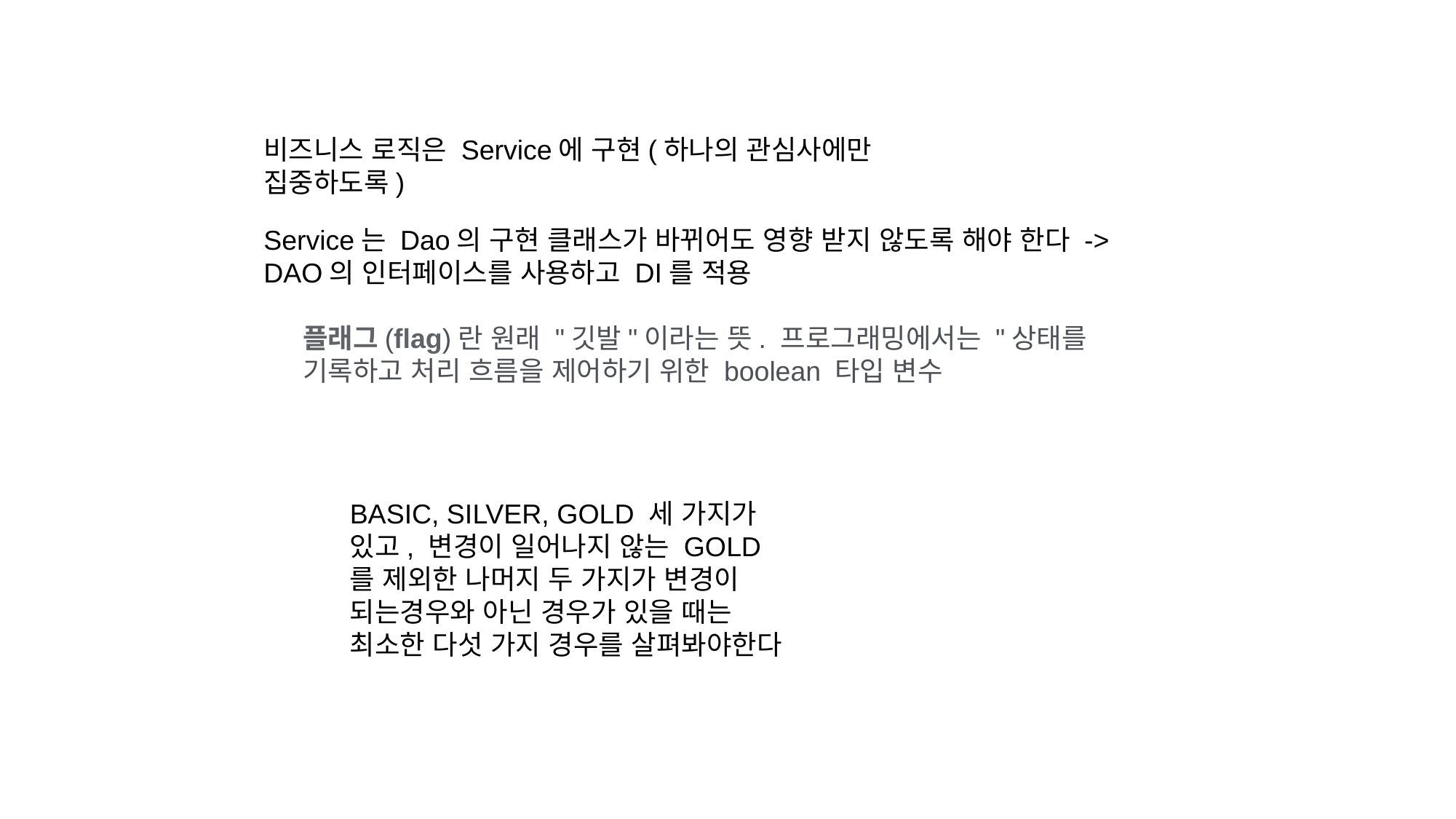

비즈니스 로직은 Service에 구현(하나의 관심사에만 집중하도록)
Service는 Dao의 구현 클래스가 바뀌어도 영향 받지 않도록 해야 한다 -> DAO의 인터페이스를 사용하고 DI를 적용
플래그(flag)란 원래 "깃발"이라는 뜻. 프로그래밍에서는 "상태를 기록하고 처리 흐름을 제어하기 위한 boolean 타입 변수
BASIC, SILVER, GOLD 세 가지가 있고, 변경이 일어나지 않는 GOLD를 제외한 나머지 두 가지가 변경이 되는경우와 아닌 경우가 있을 때는 최소한 다섯 가지 경우를 살펴봐야한다